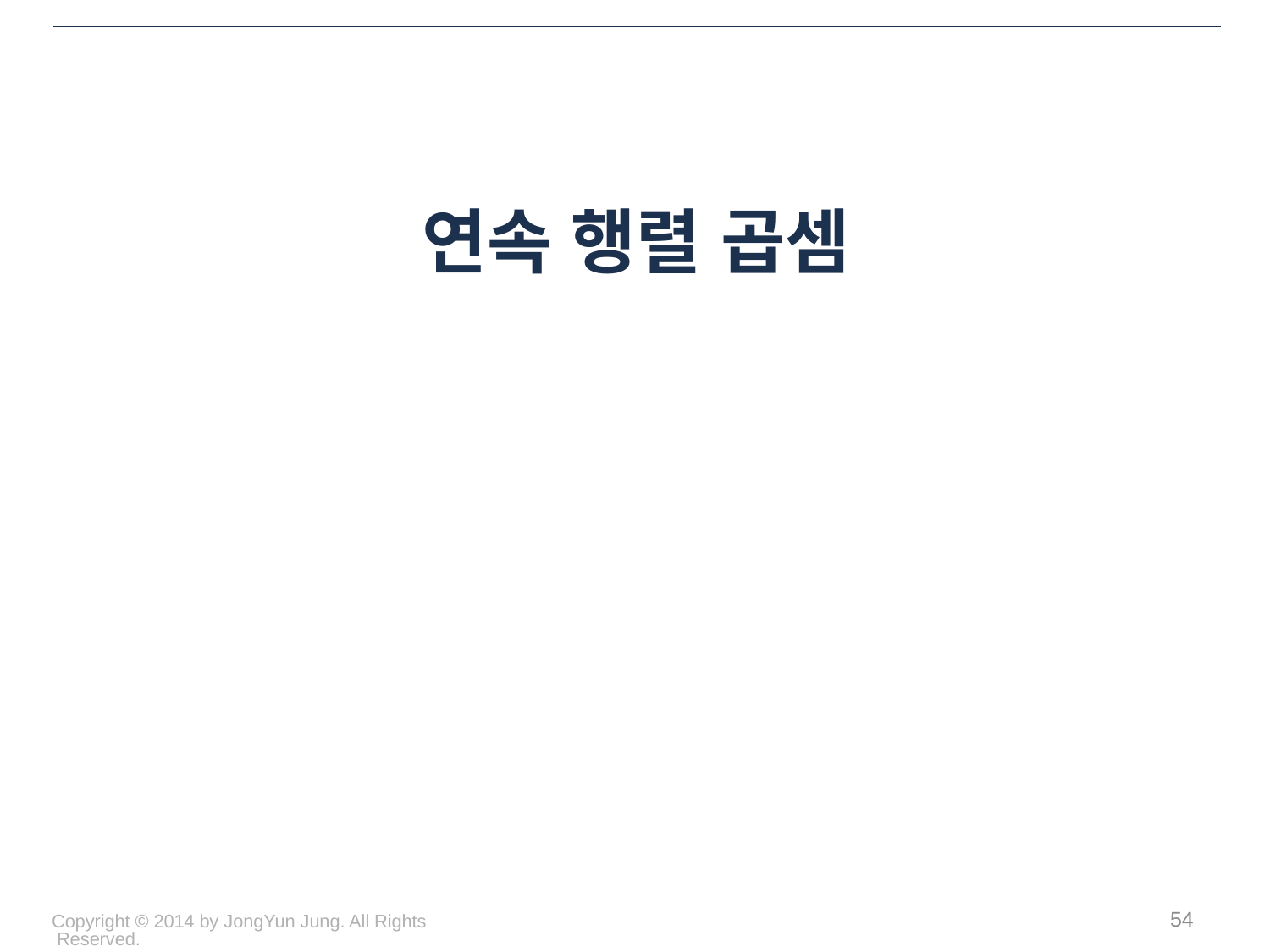

# 연속 행렬 곱셈

54
Copyright © 2014 by JongYun Jung. All Rights Reserved.